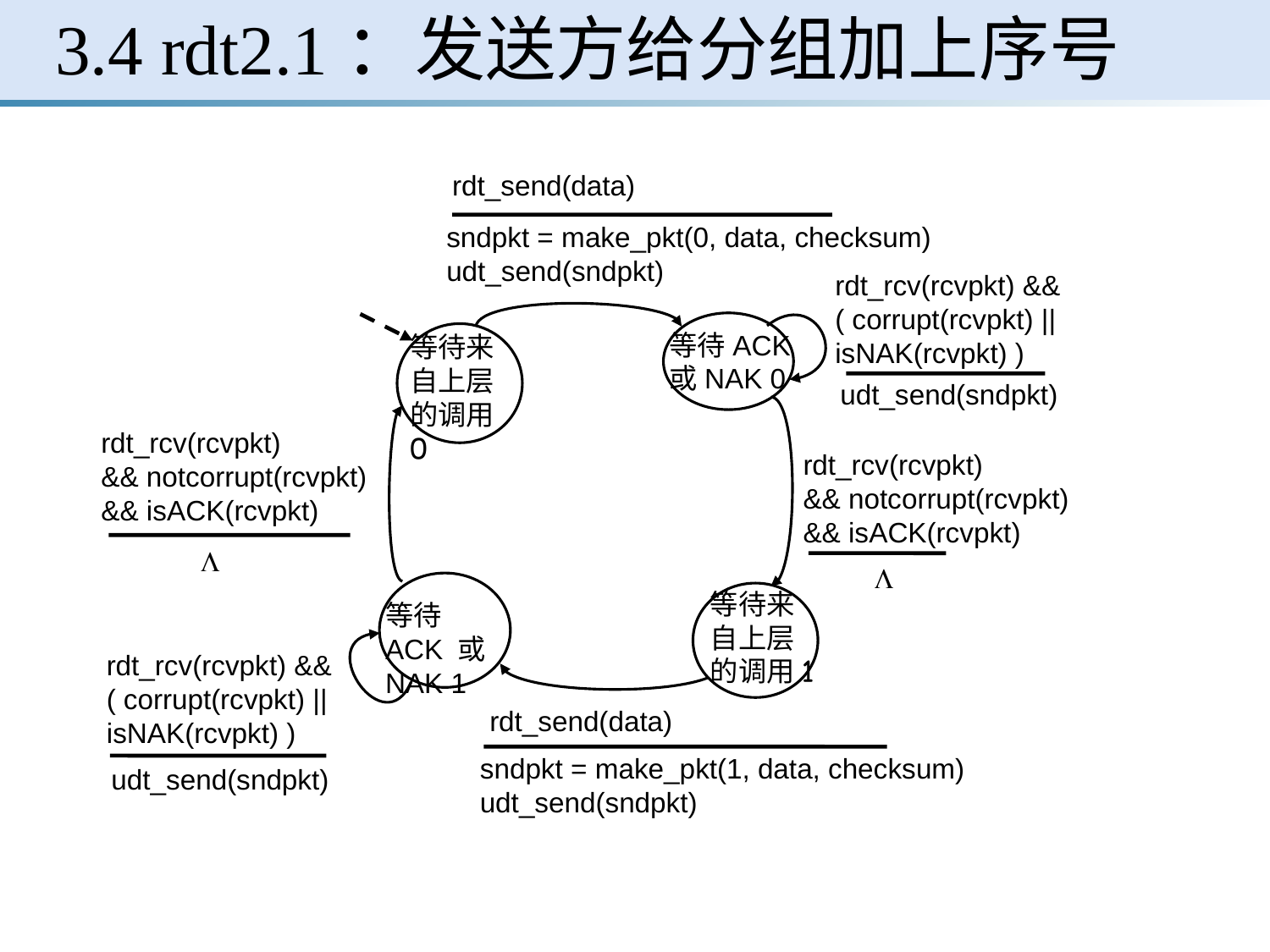

# 3.4 rdt2.1：发送方给分组加上序号
rdt_send(data)
sndpkt = make_pkt(0, data, checksum)
udt_send(sndpkt)

rdt_rcv(rcvpkt) &&
( corrupt(rcvpkt) ||
isNAK(rcvpkt) )

等待ACK 或NAK 0

等待来自上层的调用0

udt_send(sndpkt)

rdt_rcv(rcvpkt)
&& notcorrupt(rcvpkt)
&& isACK(rcvpkt)
rdt_rcv(rcvpkt)
&& notcorrupt(rcvpkt)
&& isACK(rcvpkt)

Λ

Λ

等待 ACK 或NAK 1
等待来自上层的调用1

rdt_rcv(rcvpkt) &&
( corrupt(rcvpkt) ||
isNAK(rcvpkt) )

rdt_send(data)
sndpkt = make_pkt(1, data, checksum)
udt_send(sndpkt)

udt_send(sndpkt)